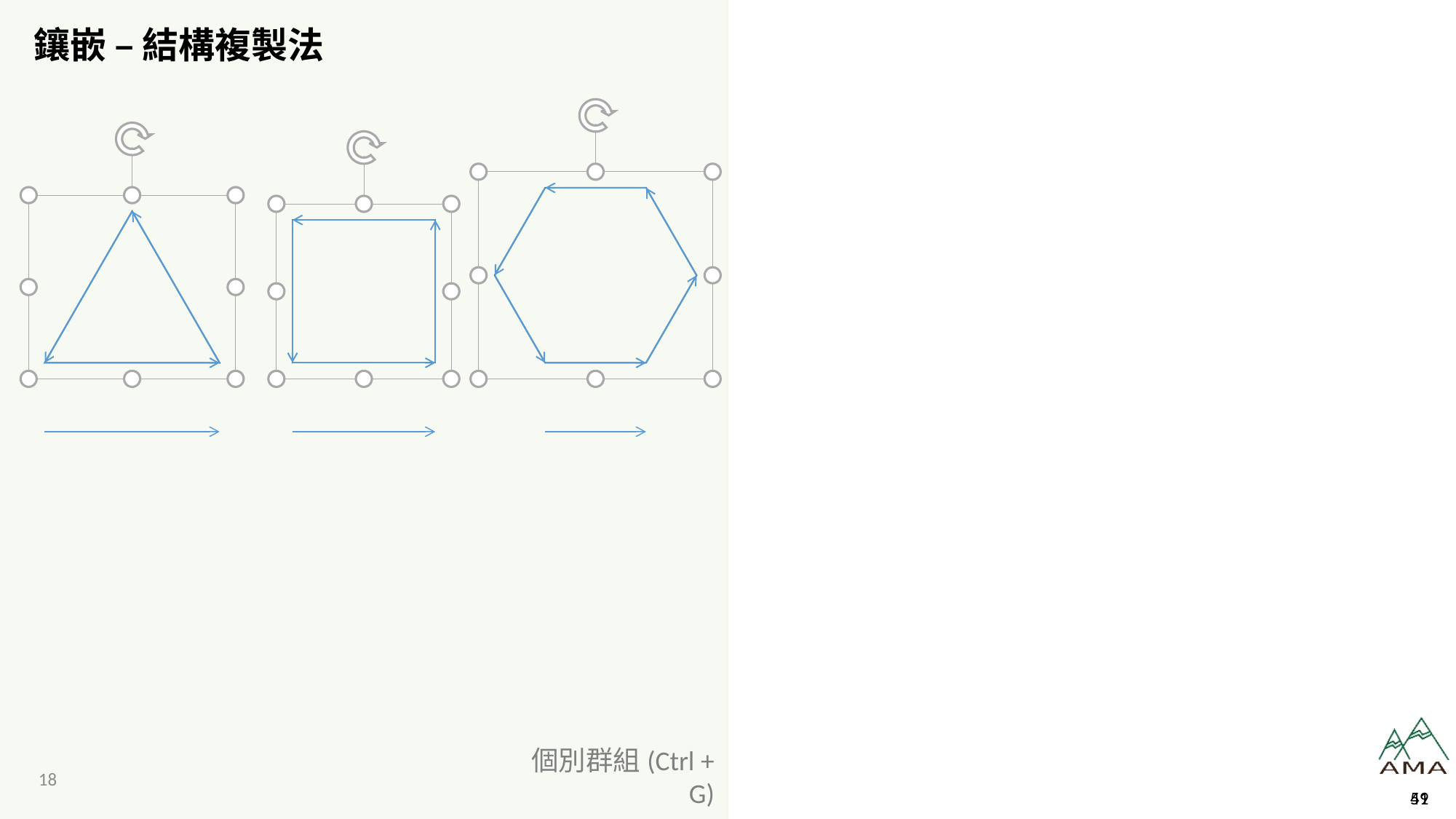

# 鑲嵌 – 結構複製法

個別群組(Ctrl + G)
49
51